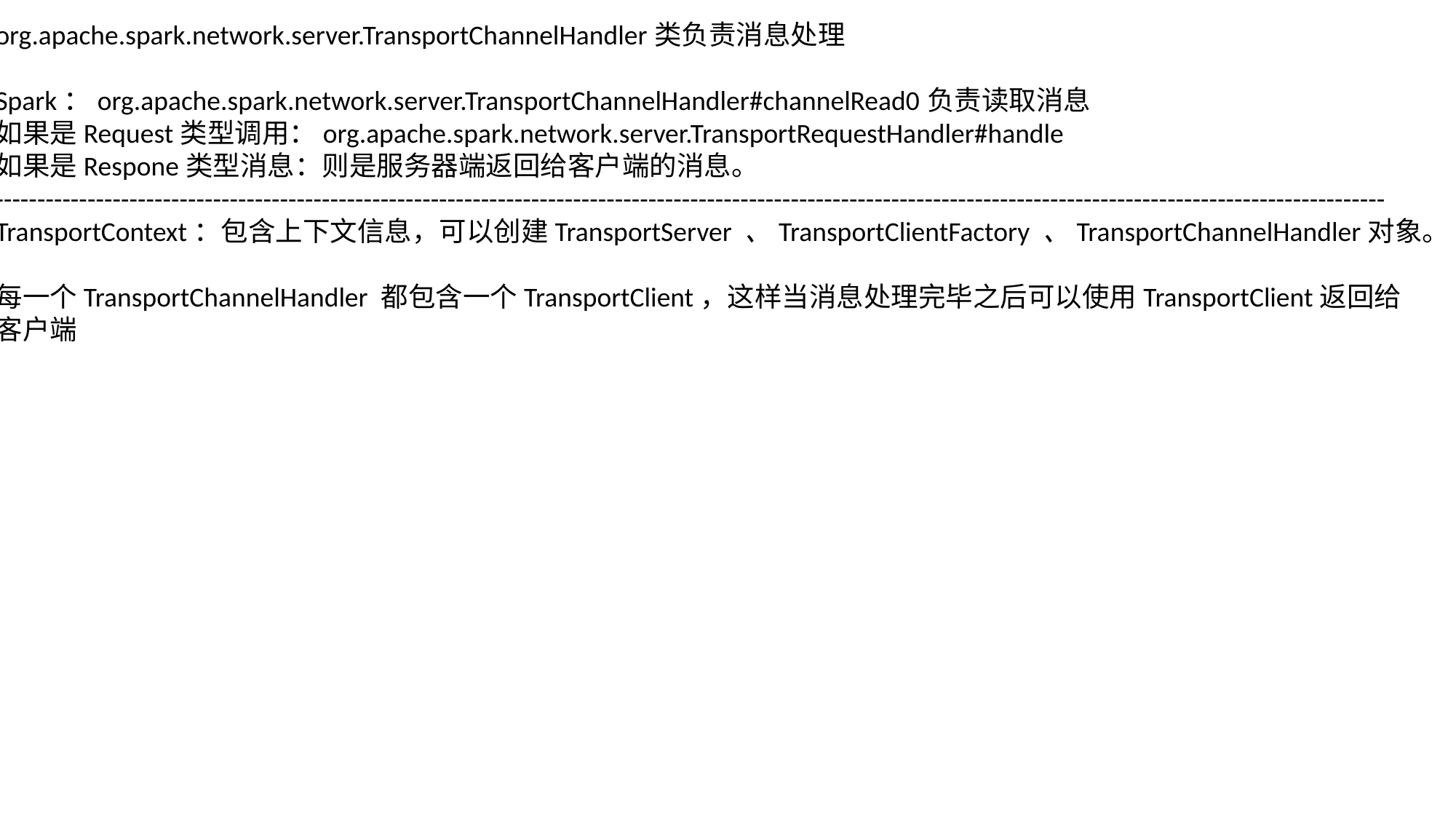

org.apache.spark.network.server.TransportChannelHandler类负责消息处理

Spark：org.apache.spark.network.server.TransportChannelHandler#channelRead0负责读取消息
如果是Request类型调用：org.apache.spark.network.server.TransportRequestHandler#handle
如果是Respone类型消息：则是服务器端返回给客户端的消息。
----------------------------------------------------------------------------------------------------------------------------------------------------------------------
TransportContext：包含上下文信息，可以创建TransportServer 、TransportClientFactory 、TransportChannelHandler对象。

每一个TransportChannelHandler 都包含一个TransportClient，这样当消息处理完毕之后可以使用TransportClient返回给
客户端